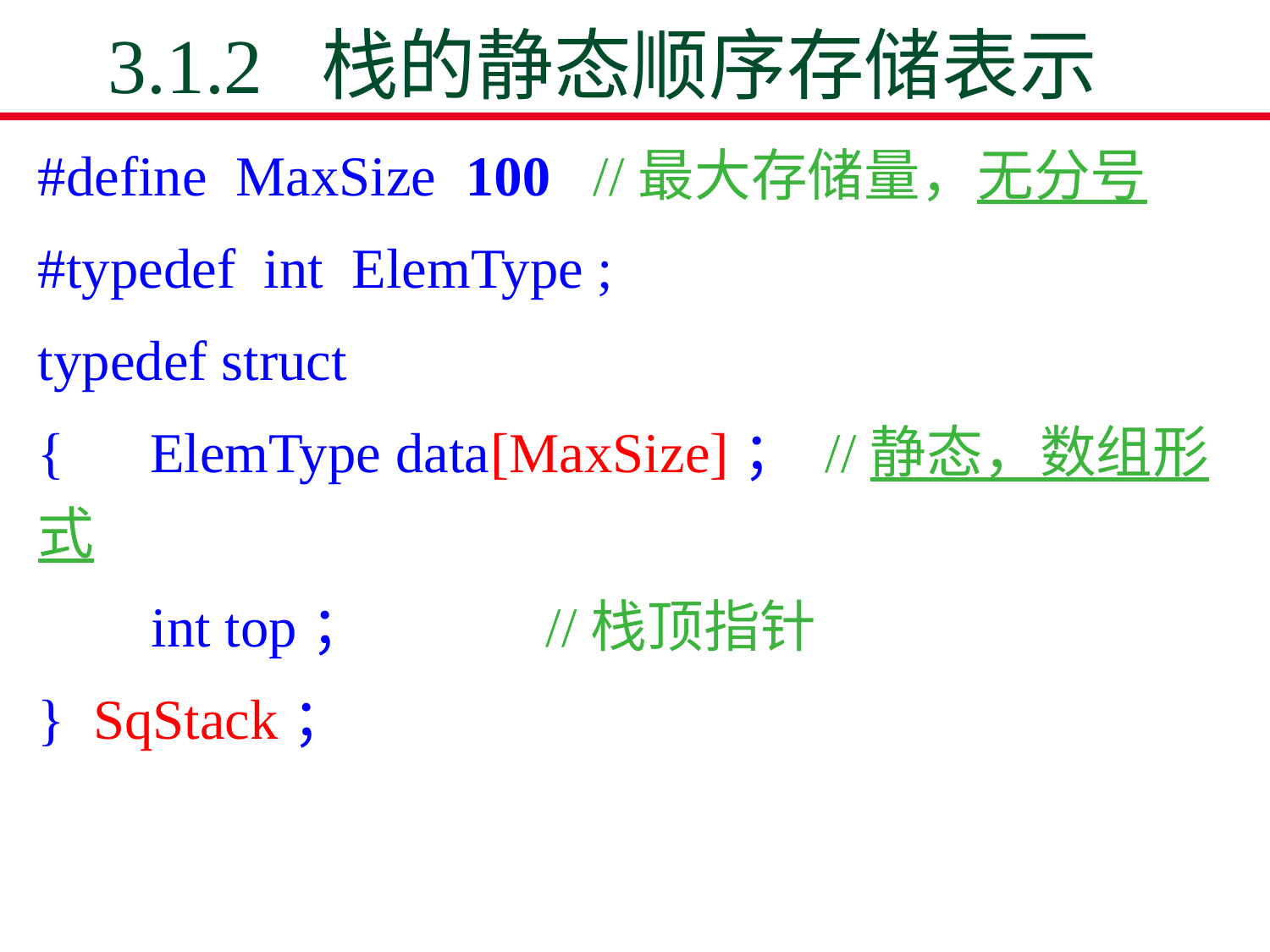

# 3.1.2  栈的静态顺序存储表示
#define  MaxSize  100   //最大存储量，无分号
#typedef  int  ElemType ;
typedef struct
{      ElemType data[MaxSize]； //静态，数组形式
        int top；		//栈顶指针
}  SqStack；